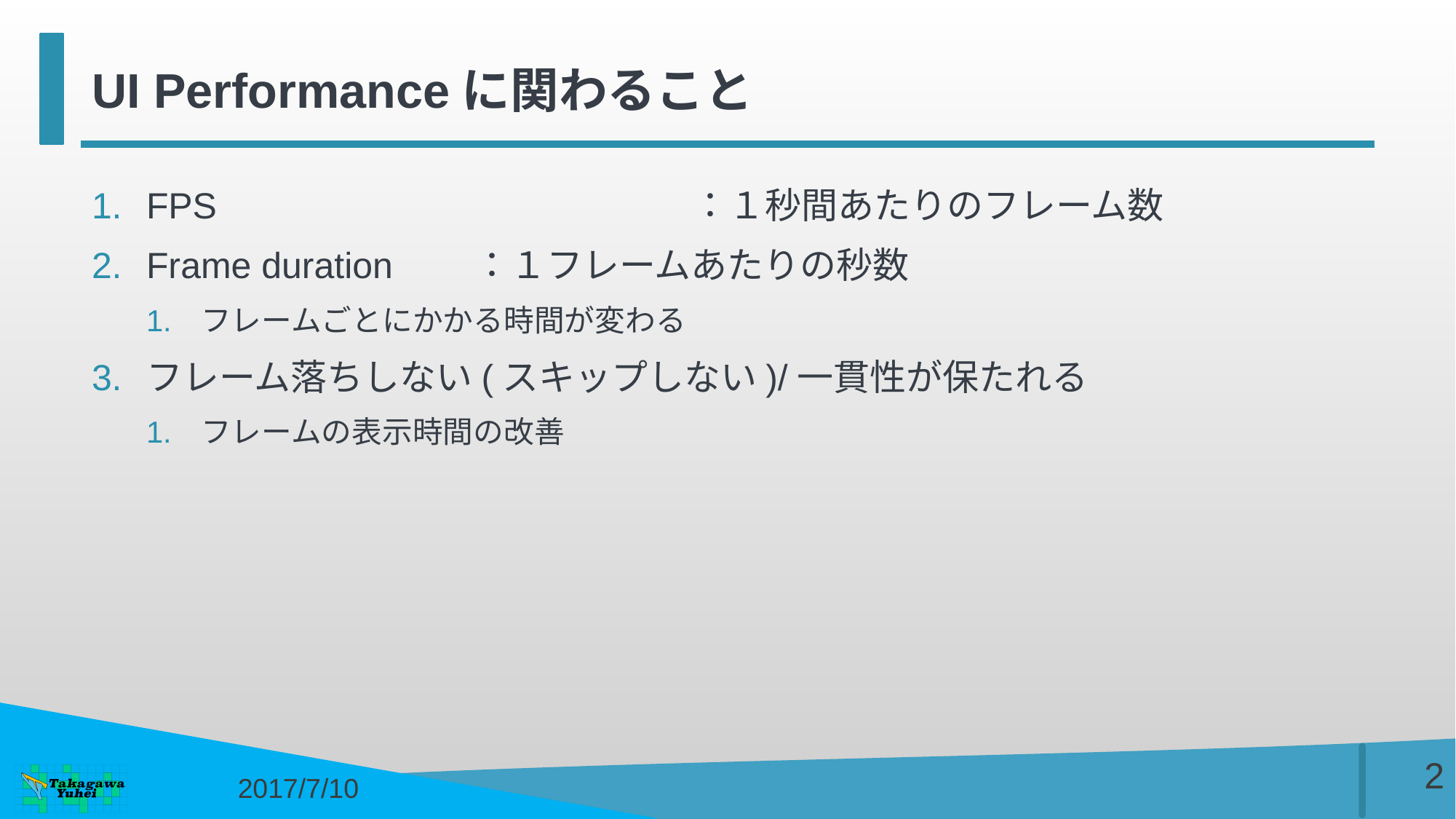

# UI Performanceに関わること
FPS					：１秒間あたりのフレーム数
Frame duration	：１フレームあたりの秒数
フレームごとにかかる時間が変わる
フレーム落ちしない(スキップしない)/一貫性が保たれる
フレームの表示時間の改善
2
2017/7/10